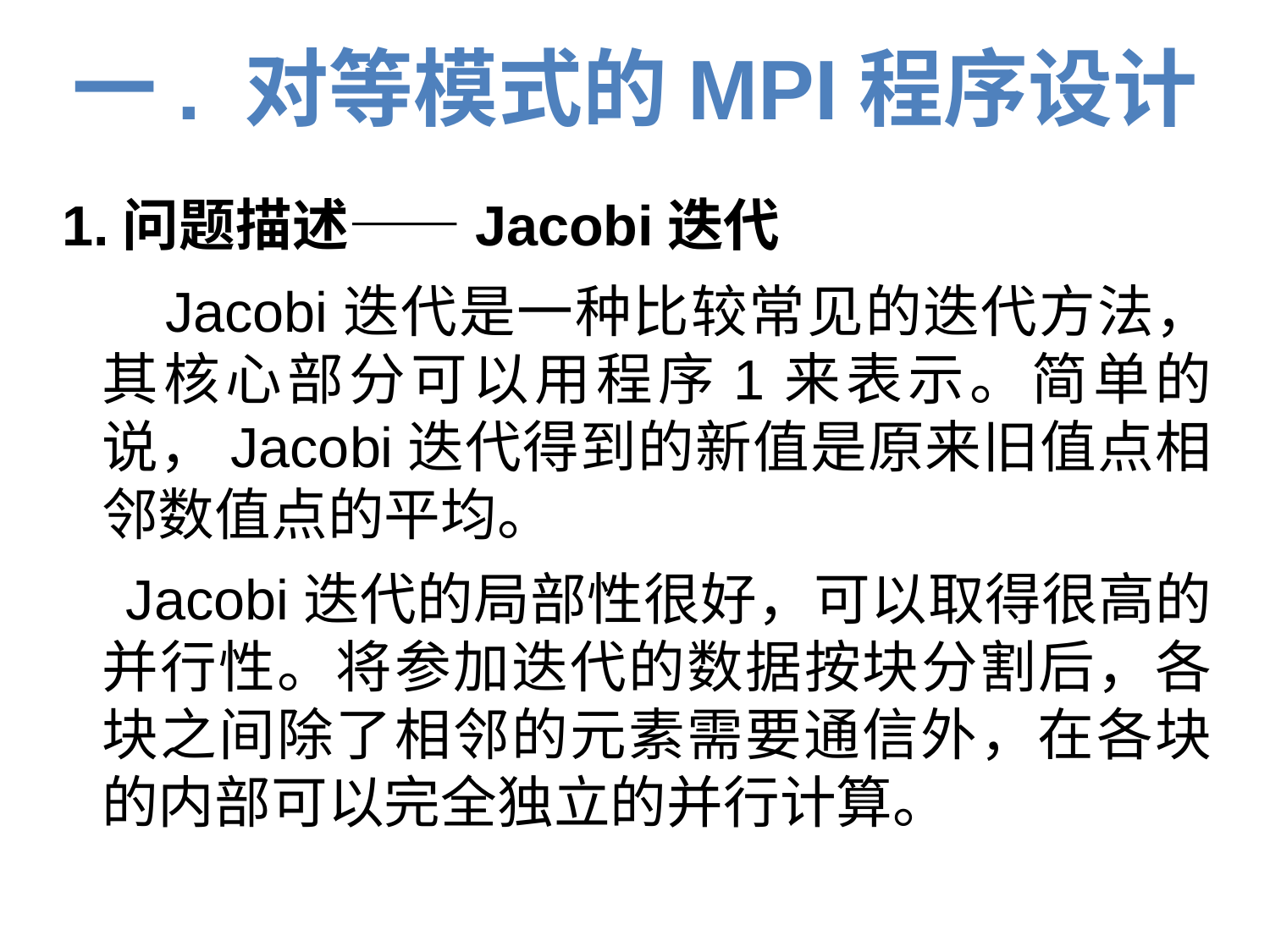

一. 对等模式的MPI程序设计
1.问题描述——Jacobi迭代
      Jacobi迭代是一种比较常见的迭代方法，其核心部分可以用程序1来表示。简单的说，Jacobi迭代得到的新值是原来旧值点相邻数值点的平均。
    Jacobi迭代的局部性很好，可以取得很高的并行性。将参加迭代的数据按块分割后，各块之间除了相邻的元素需要通信外，在各块的内部可以完全独立的并行计算。